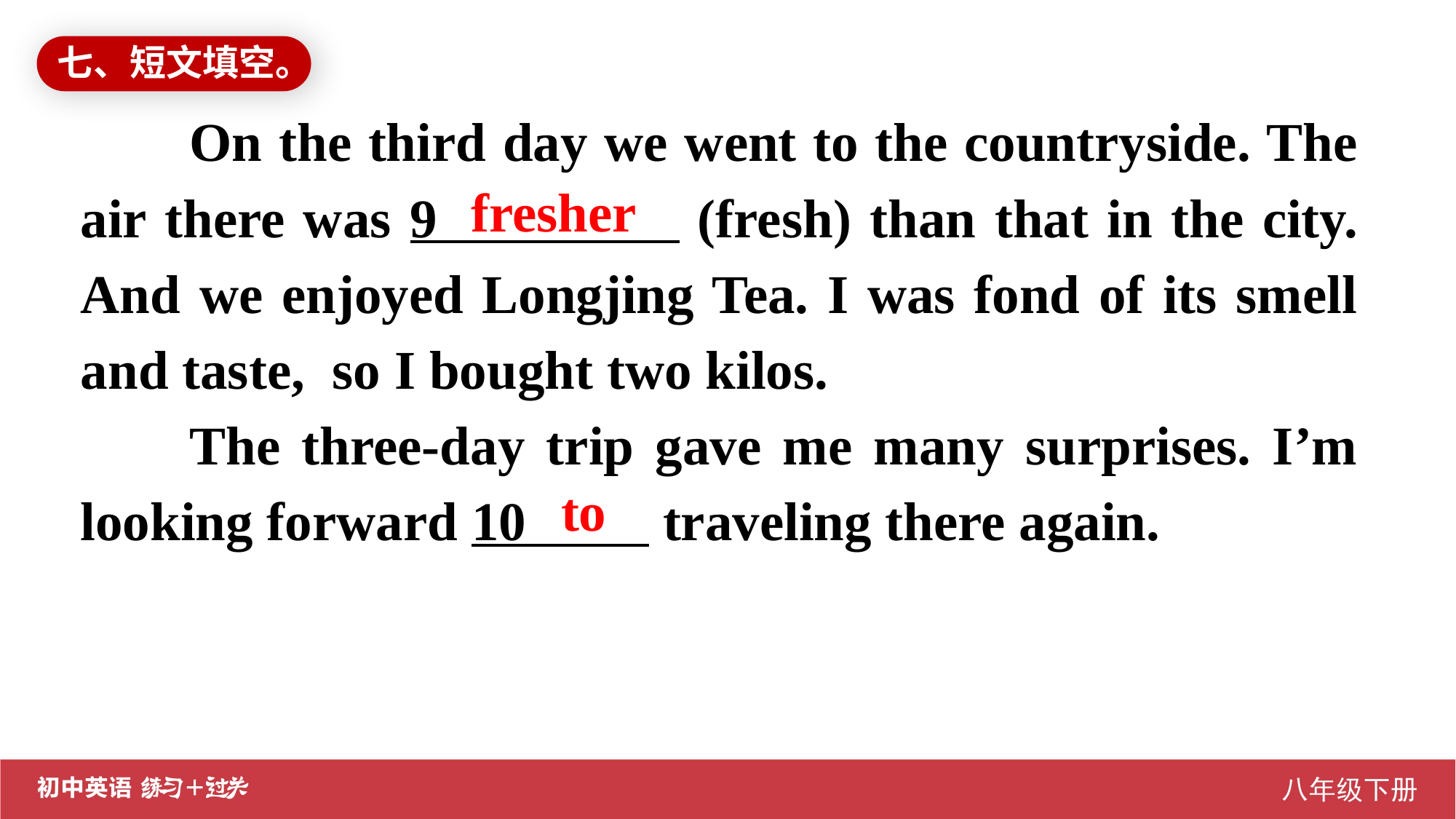

七、短文填空。

On the third day we went to the countryside. The air there was 9              (fresh) than that in the city. And we enjoyed Longjing Tea. I was fond of its smell and taste,  so I bought two kilos.
The three-day trip gave me many surprises. I’m looking forward 10          traveling there again.
fresher
to